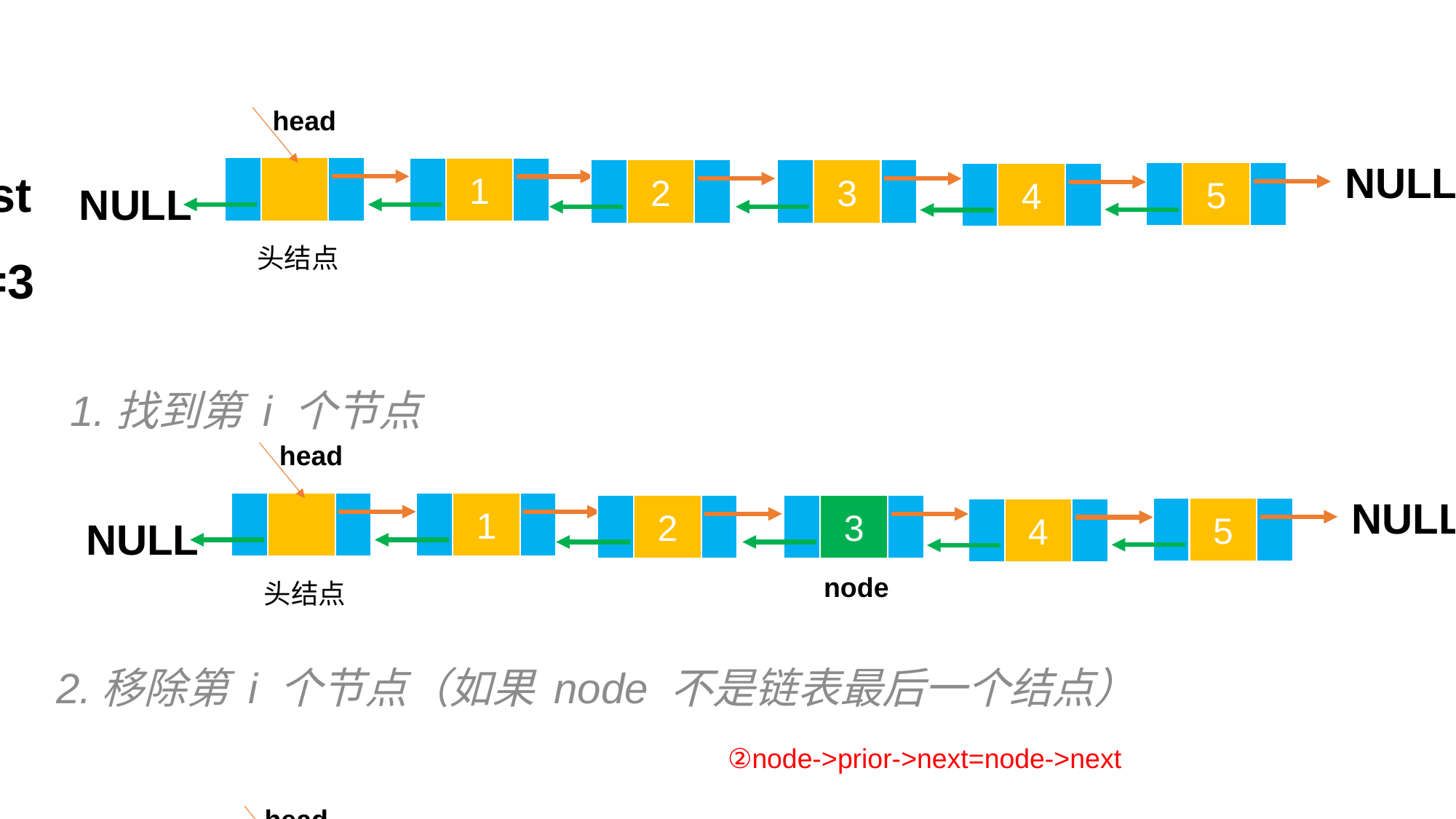

head
NULL

1

list

2

3

5

4

NULL
头结点
i=3
1.找到第 i 个节点
head
NULL

1

2

3

5

4

NULL
node
头结点
2.移除第 i 个节点（如果 node 不是链表最后一个结点）
②node->prior->next=node->next
head
node->prior
NULL

1

2

3

5

4

NULL
node->next
头结点
node
①node->next->prior=node->prior

head
NULL

5

4

1

2

NULL
头结点